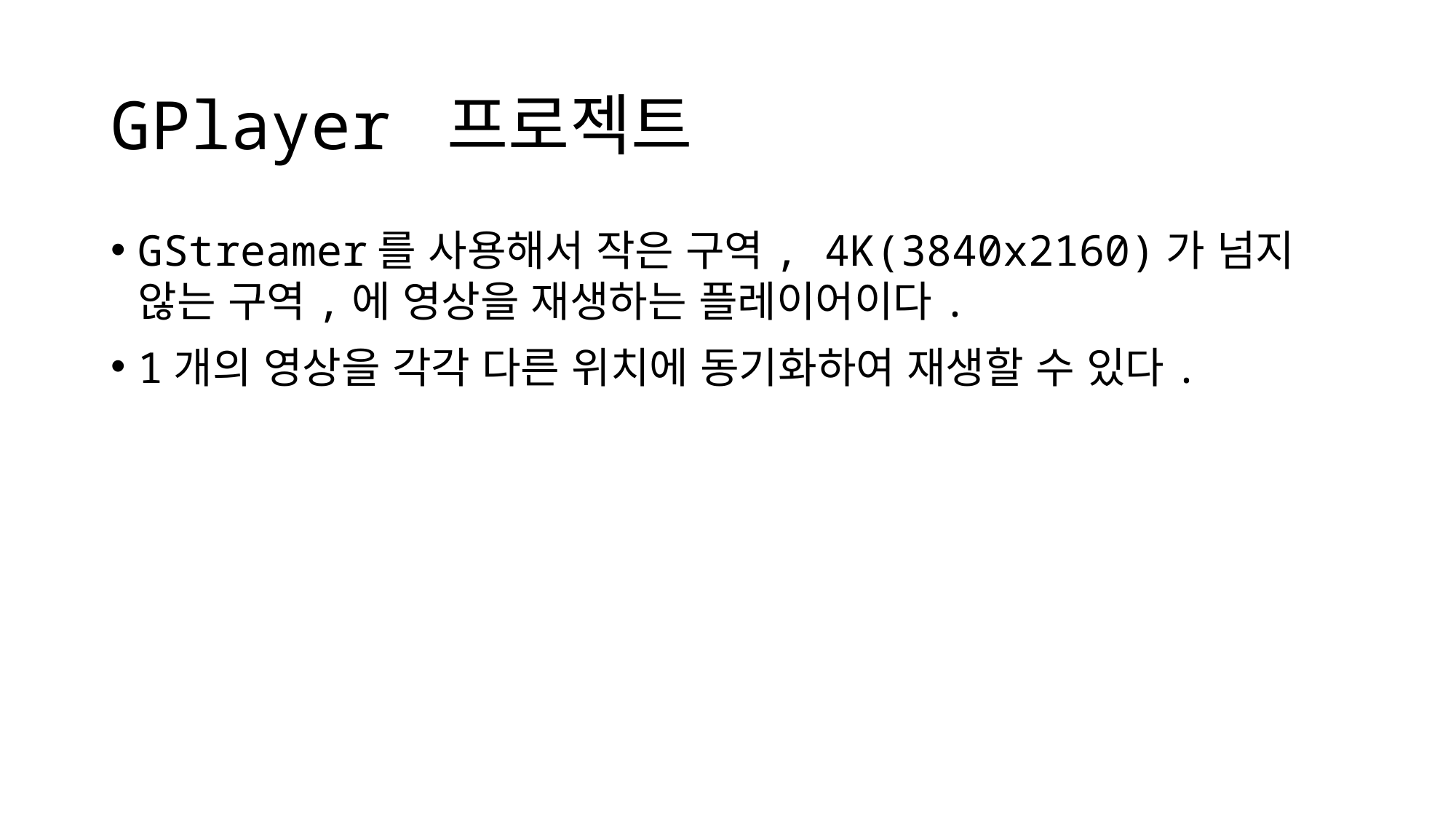

# GPlayer 프로젝트
GStreamer를 사용해서 작은 구역, 4K(3840x2160)가 넘지 않는 구역,에 영상을 재생하는 플레이어이다.
1개의 영상을 각각 다른 위치에 동기화하여 재생할 수 있다.